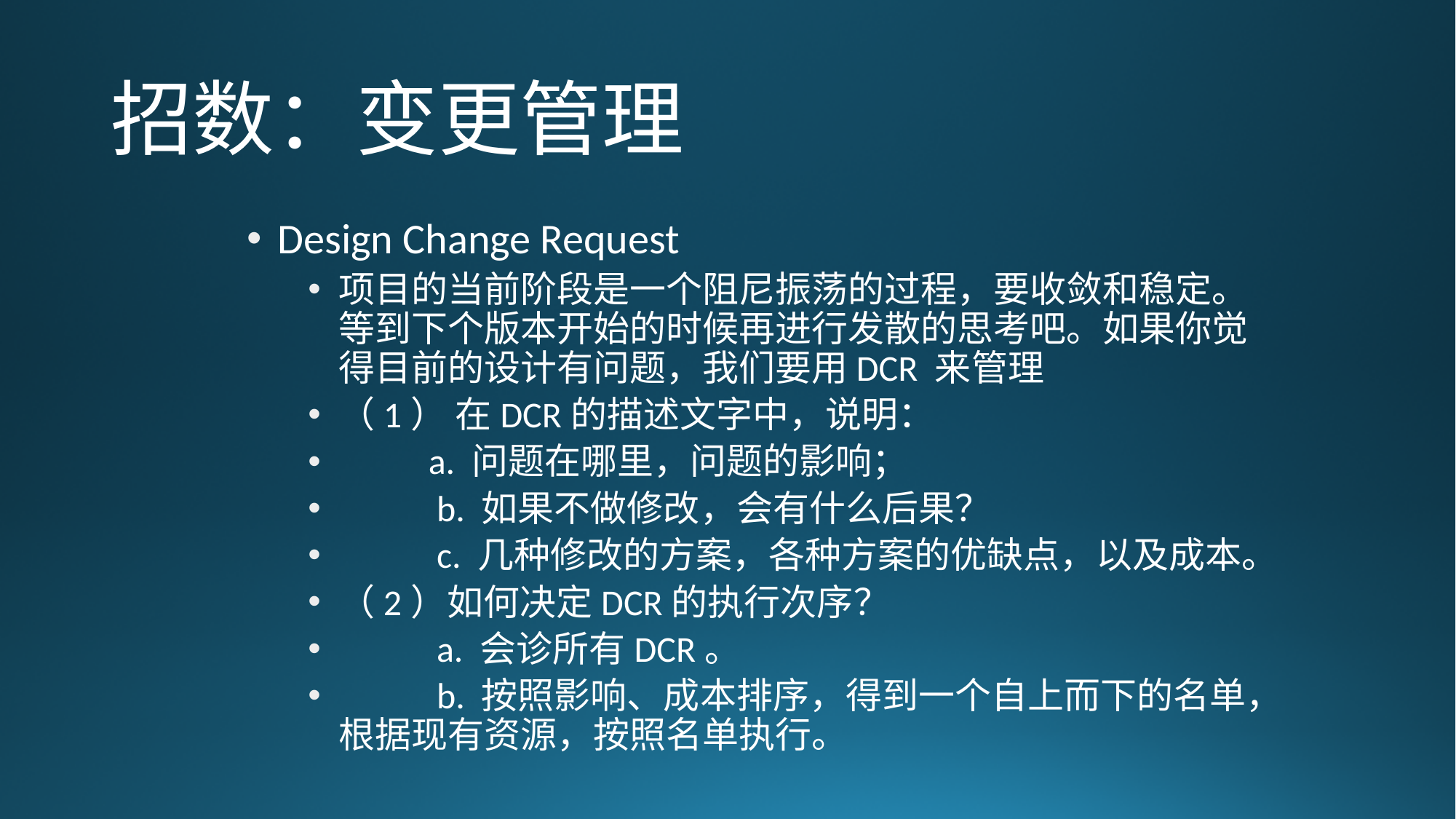

# 招数：变更管理
Design Change Request
项目的当前阶段是一个阻尼振荡的过程，要收敛和稳定。等到下个版本开始的时候再进行发散的思考吧。如果你觉得目前的设计有问题，我们要用DCR 来管理
（1） 在DCR的描述文字中，说明：
           a. 问题在哪里，问题的影响；
            b. 如果不做修改，会有什么后果？
            c. 几种修改的方案，各种方案的优缺点，以及成本。
（2）如何决定DCR的执行次序？
            a. 会诊所有DCR。
            b. 按照影响、成本排序，得到一个自上而下的名单，根据现有资源，按照名单执行。